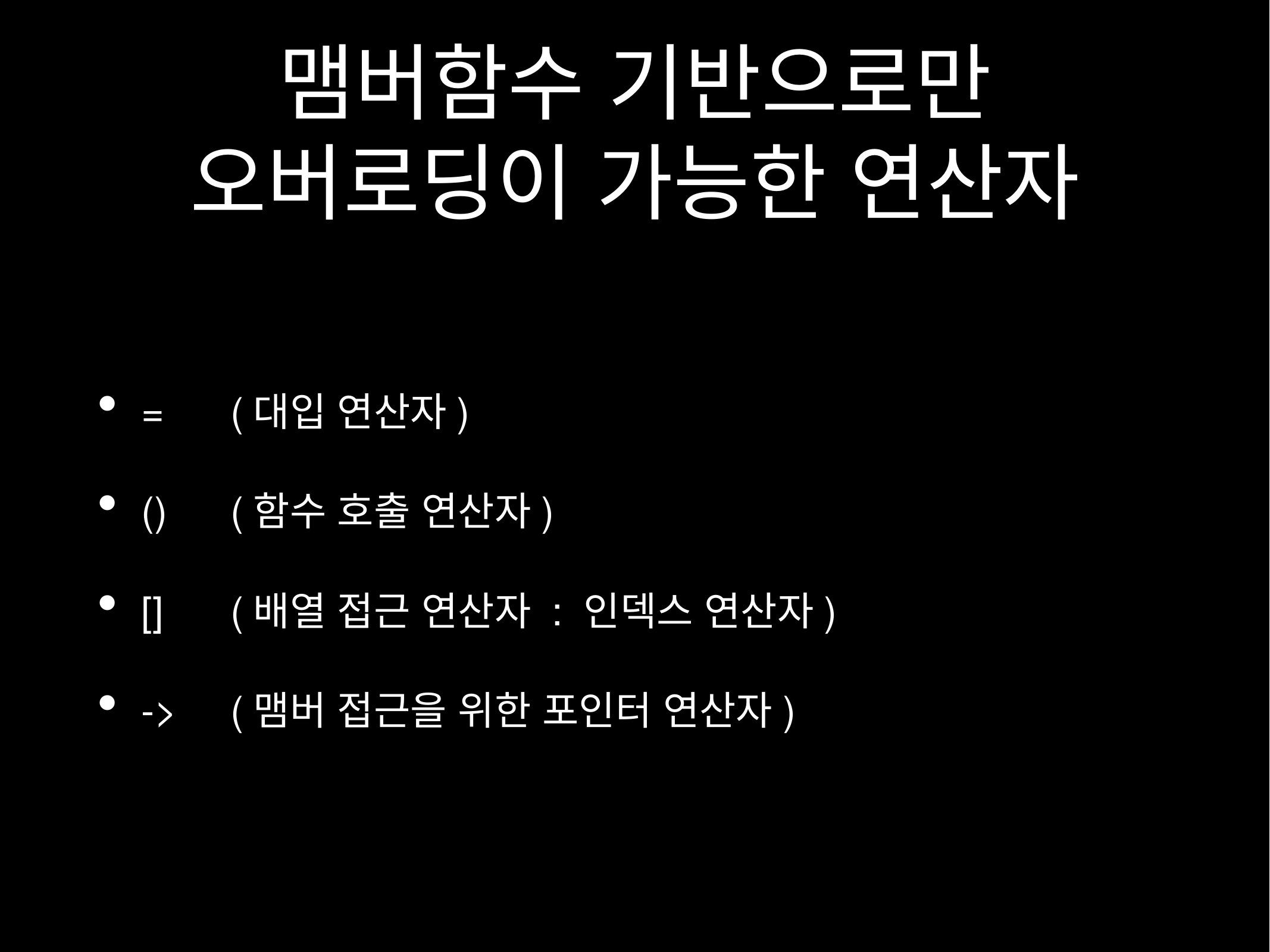

# 맴버함수 기반으로만 오버로딩이 가능한 연산자
=	(대입 연산자)
()	(함수 호출 연산자)
[]	(배열 접근 연산자 : 인덱스 연산자)
->	(맴버 접근을 위한 포인터 연산자)